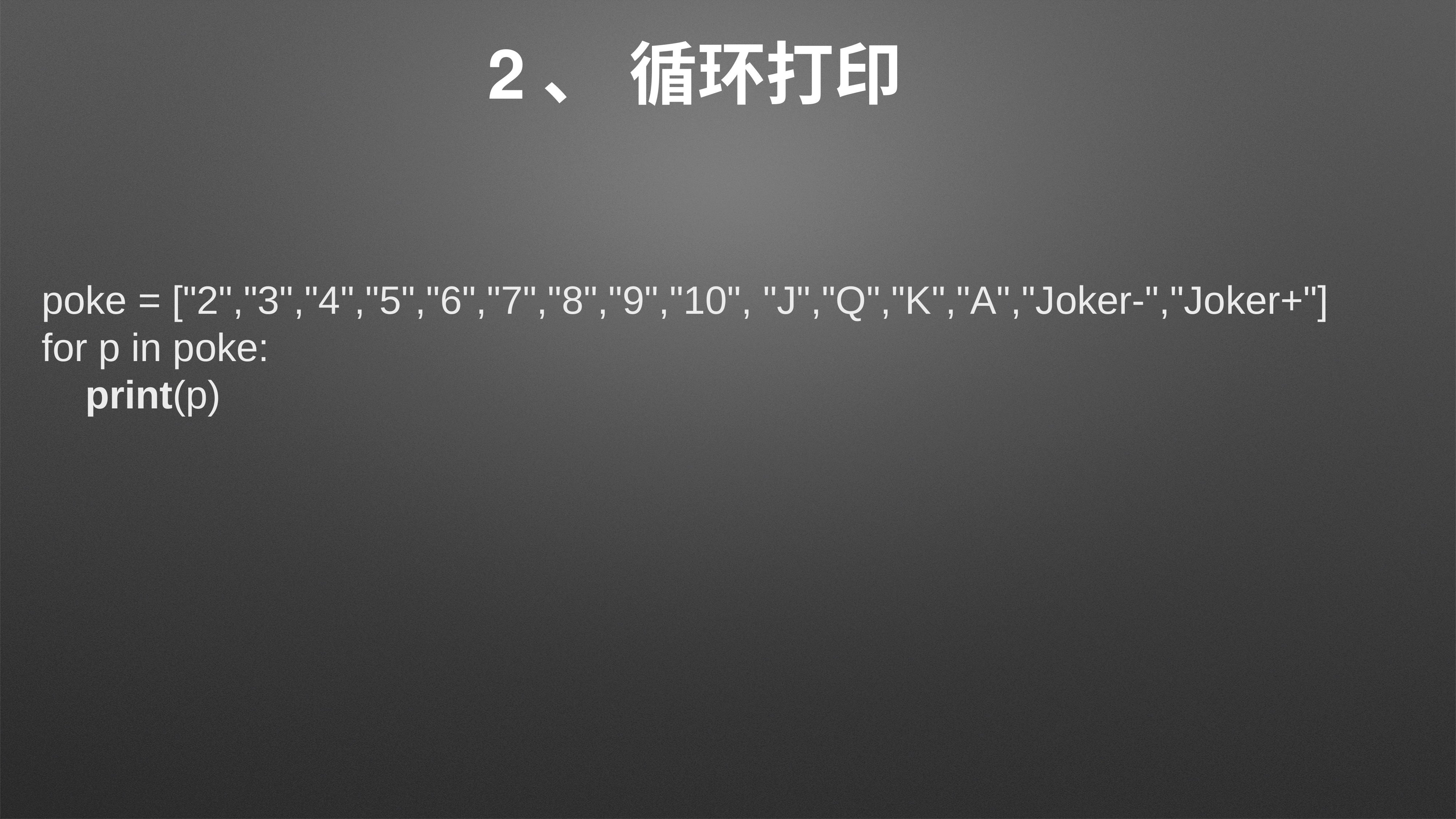

# 2、 循环打印
poke = ["2","3","4","5","6","7","8","9","10", "J","Q","K","A","Joker-","Joker+"]
for p in poke:
    print(p)